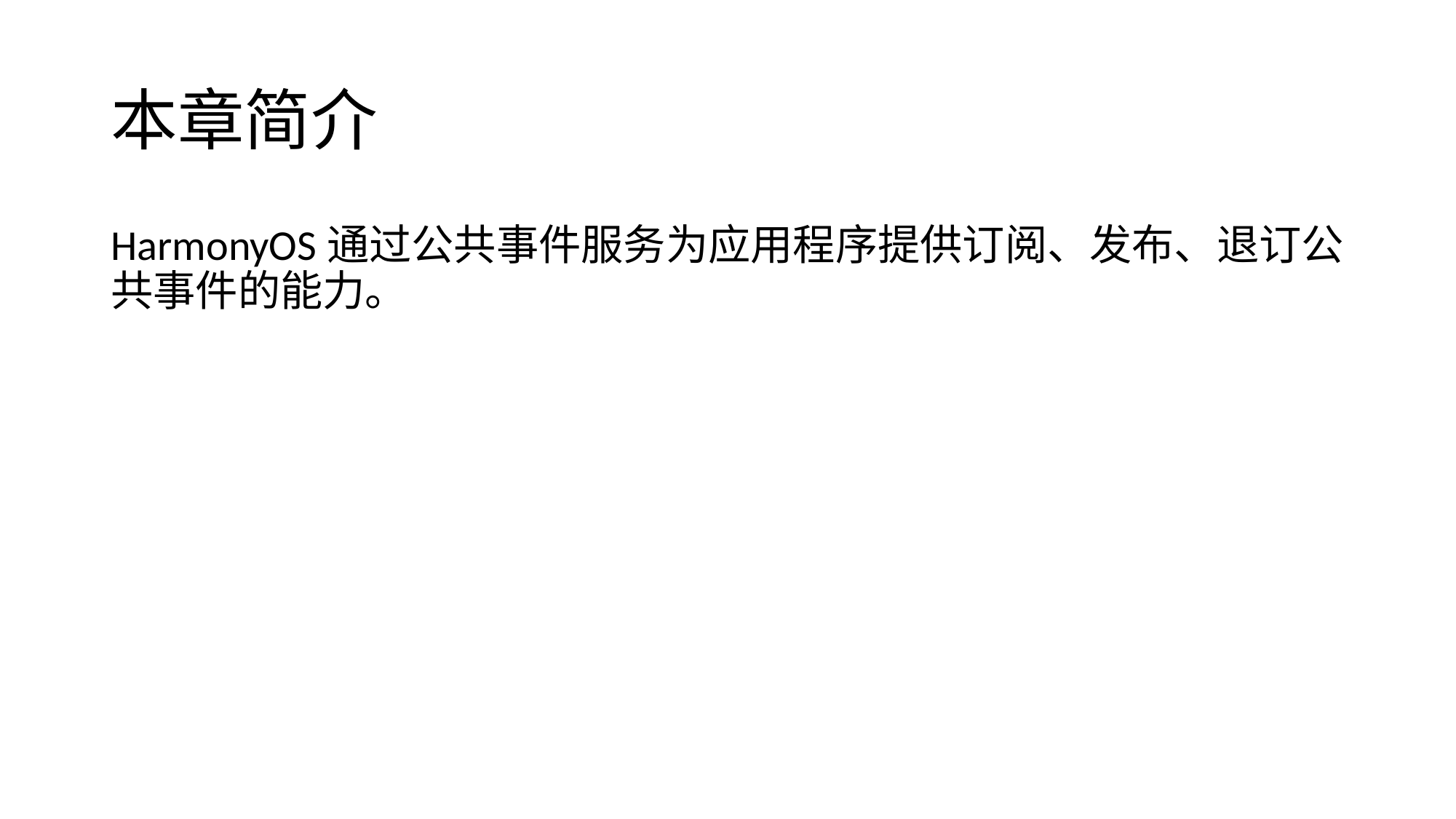

# 本章简介
HarmonyOS通过公共事件服务为应用程序提供订阅、发布、退订公共事件的能力。